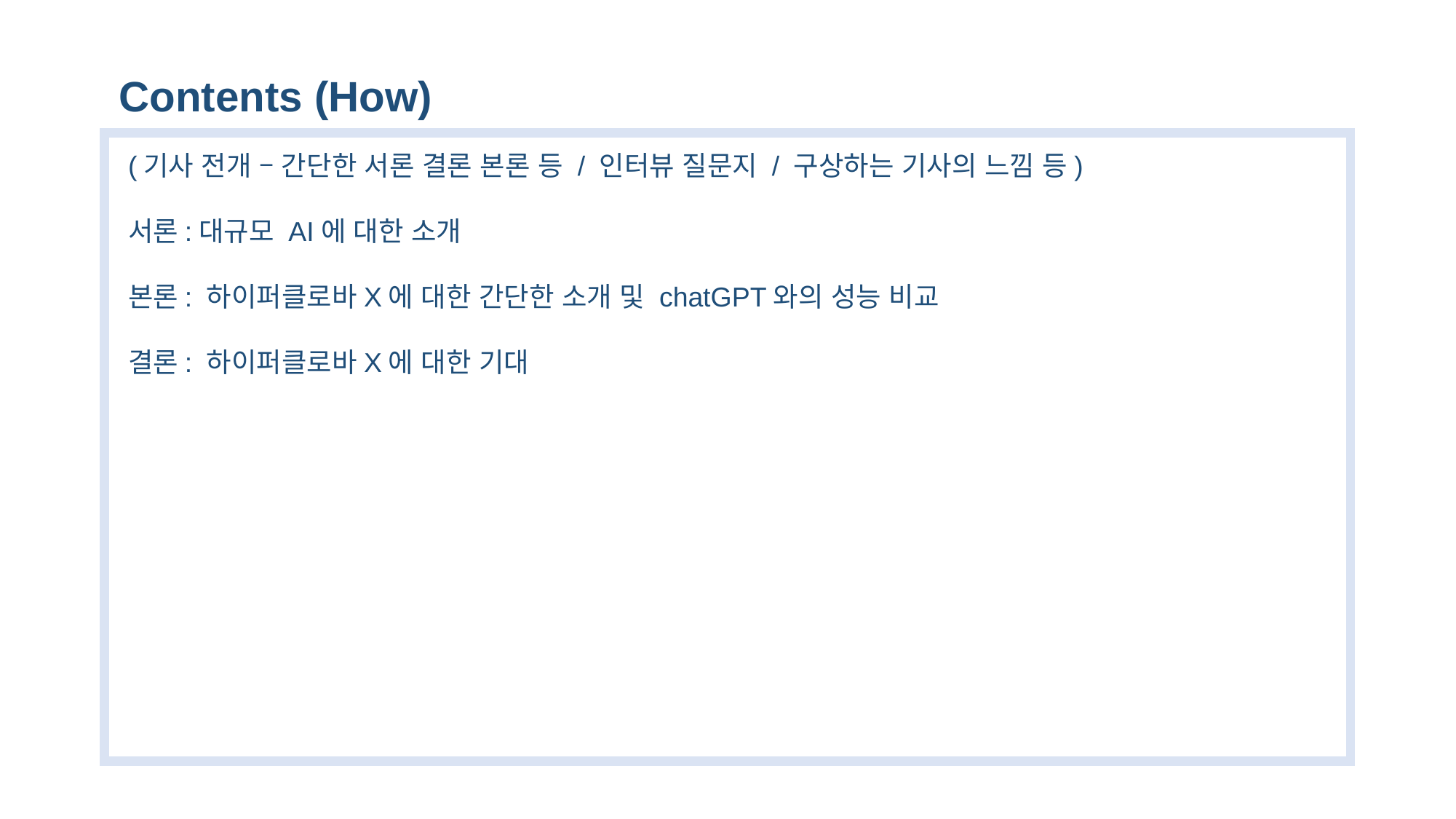

Contents (How)

(기사 전개 – 간단한 서론 결론 본론 등 / 인터뷰 질문지 / 구상하는 기사의 느낌 등)

서론:대규모 AI에 대한 소개

본론: 하이퍼클로바X에 대한 간단한 소개 및 chatGPT와의 성능 비교

결론: 하이퍼클로바X에 대한 기대